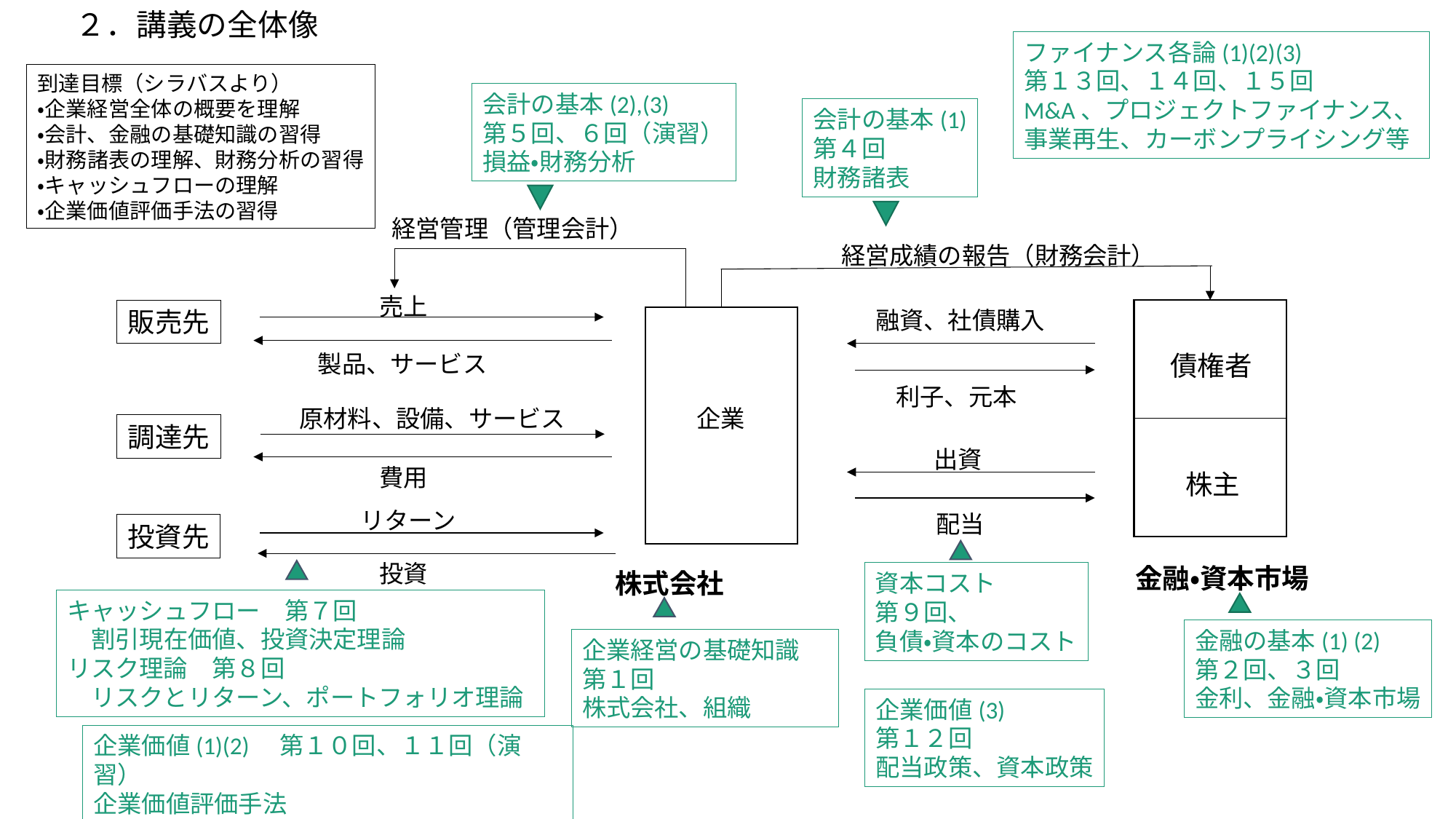

２．講義の全体像
ファイナンス各論(1)(2)(3)
第１３回、１４回、１５回
M&A、プロジェクトファイナンス、
事業再生、カーボンプライシング等
到達目標（シラバスより）
・企業経営全体の概要を理解
・会計、金融の基礎知識の習得
・財務諸表の理解、財務分析の習得
・キャッシュフローの理解
・企業価値評価手法の習得
会計の基本(2),(3)
第５回、６回（演習）
損益・財務分析
会計の基本(1)
第４回
財務諸表

経営管理（管理会計）
経営成績の報告（財務会計）
売上
販売先
融資、社債購入

製品、サービス
債権者
利子、元本
原材料、設備、サービス
企業
調達先
出資
費用
株主
リターン
配当
投資先

投資
金融・資本市場

株式会社
資本コスト
第９回、
負債・資本のコスト
キャッシュフロー　第７回
　割引現在価値、投資決定理論
リスク理論　第８回
　リスクとリターン、ポートフォリオ理論

金融の基本(1) (2)
第２回、３回
金利、金融・資本市場
企業経営の基礎知識
第１回
株式会社、組織
企業価値(3)
第１２回
配当政策、資本政策
企業価値(1)(2)　第１０回、１１回（演習）
企業価値評価手法